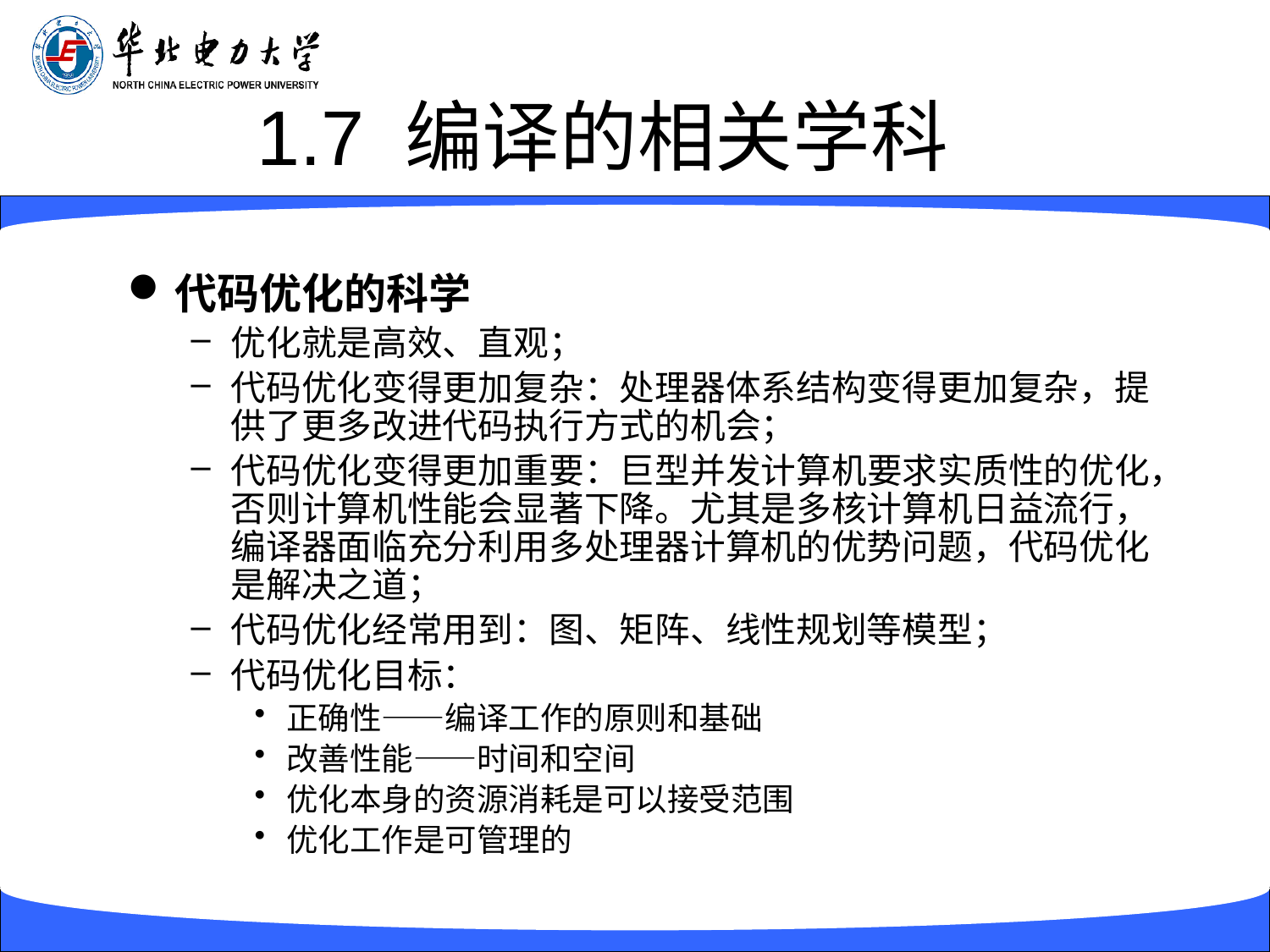

# 1.7 编译的相关学科
代码优化的科学
优化就是高效、直观；
代码优化变得更加复杂：处理器体系结构变得更加复杂，提供了更多改进代码执行方式的机会；
代码优化变得更加重要：巨型并发计算机要求实质性的优化，否则计算机性能会显著下降。尤其是多核计算机日益流行，编译器面临充分利用多处理器计算机的优势问题，代码优化是解决之道；
代码优化经常用到：图、矩阵、线性规划等模型；
代码优化目标：
正确性——编译工作的原则和基础
改善性能——时间和空间
优化本身的资源消耗是可以接受范围
优化工作是可管理的